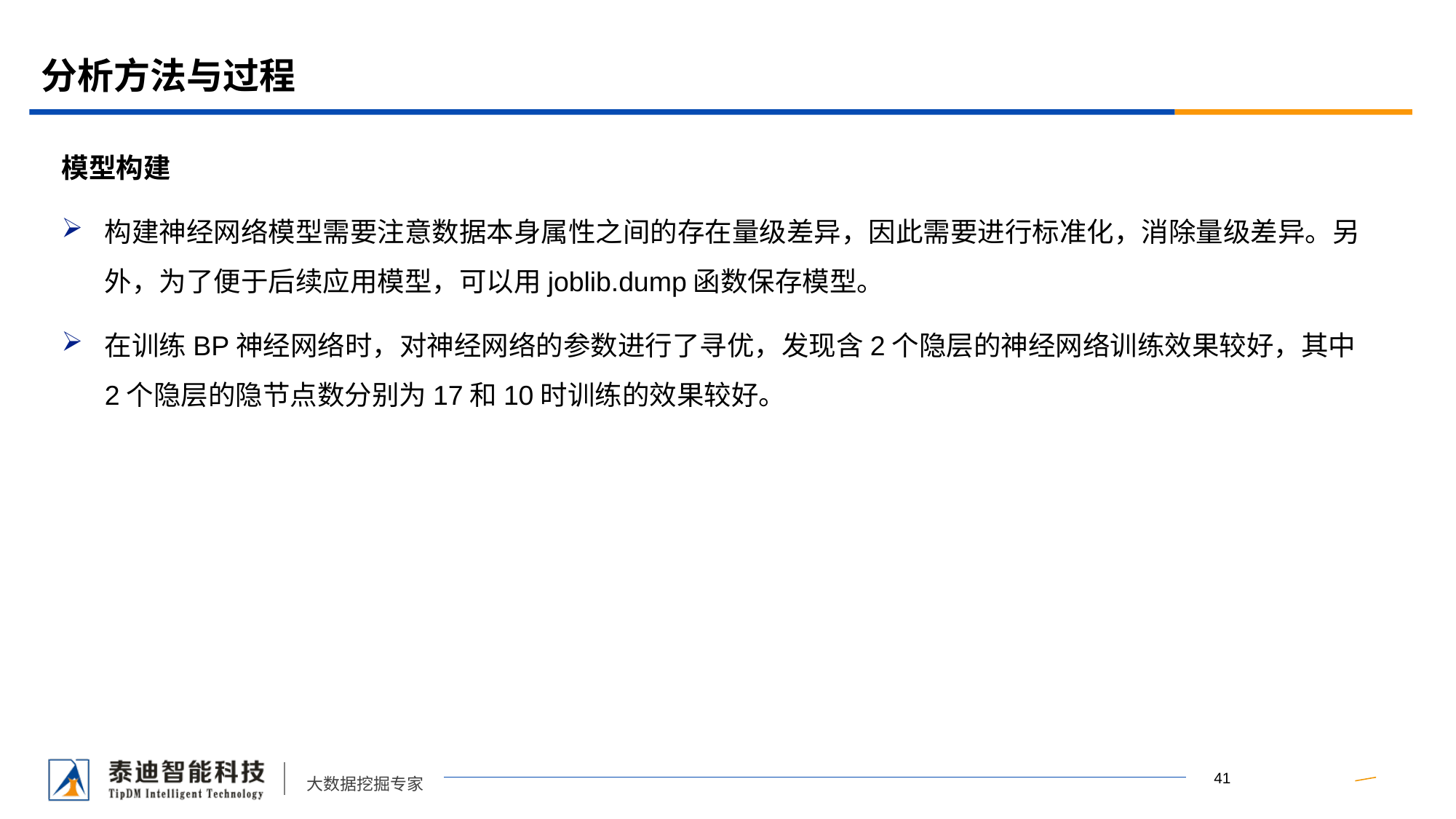

# 分析方法与过程
模型构建
构建神经网络模型需要注意数据本身属性之间的存在量级差异，因此需要进行标准化，消除量级差异。另外，为了便于后续应用模型，可以用joblib.dump函数保存模型。
在训练BP神经网络时，对神经网络的参数进行了寻优，发现含2个隐层的神经网络训练效果较好，其中2个隐层的隐节点数分别为17和10时训练的效果较好。